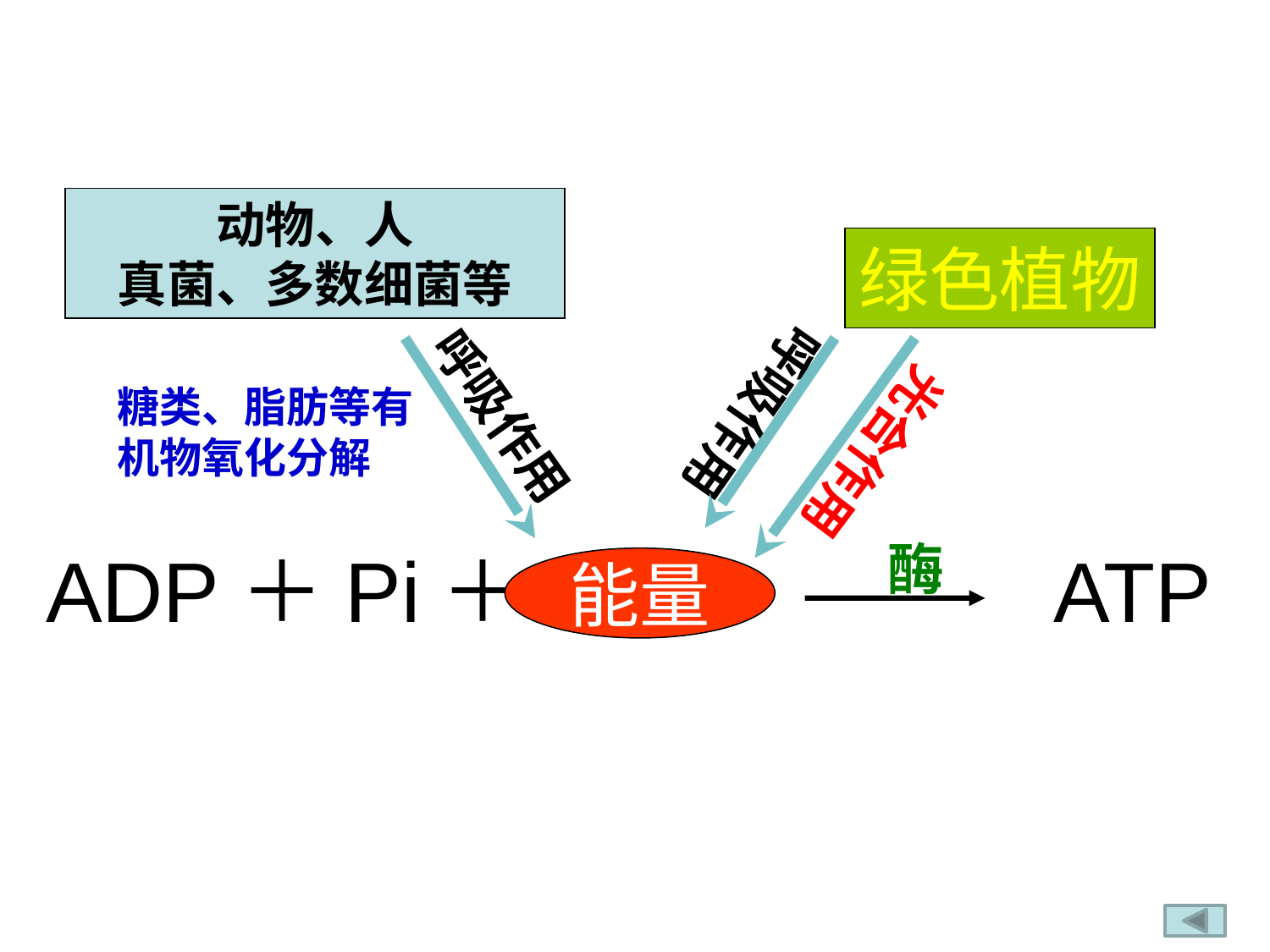

动物、人
真菌、多数细菌等
绿色植物
呼吸作用

呼吸作用

光合作用
糖类、脂肪等有机物氧化分解
酶
ADP＋Pi＋　　　　　　ATP
能量